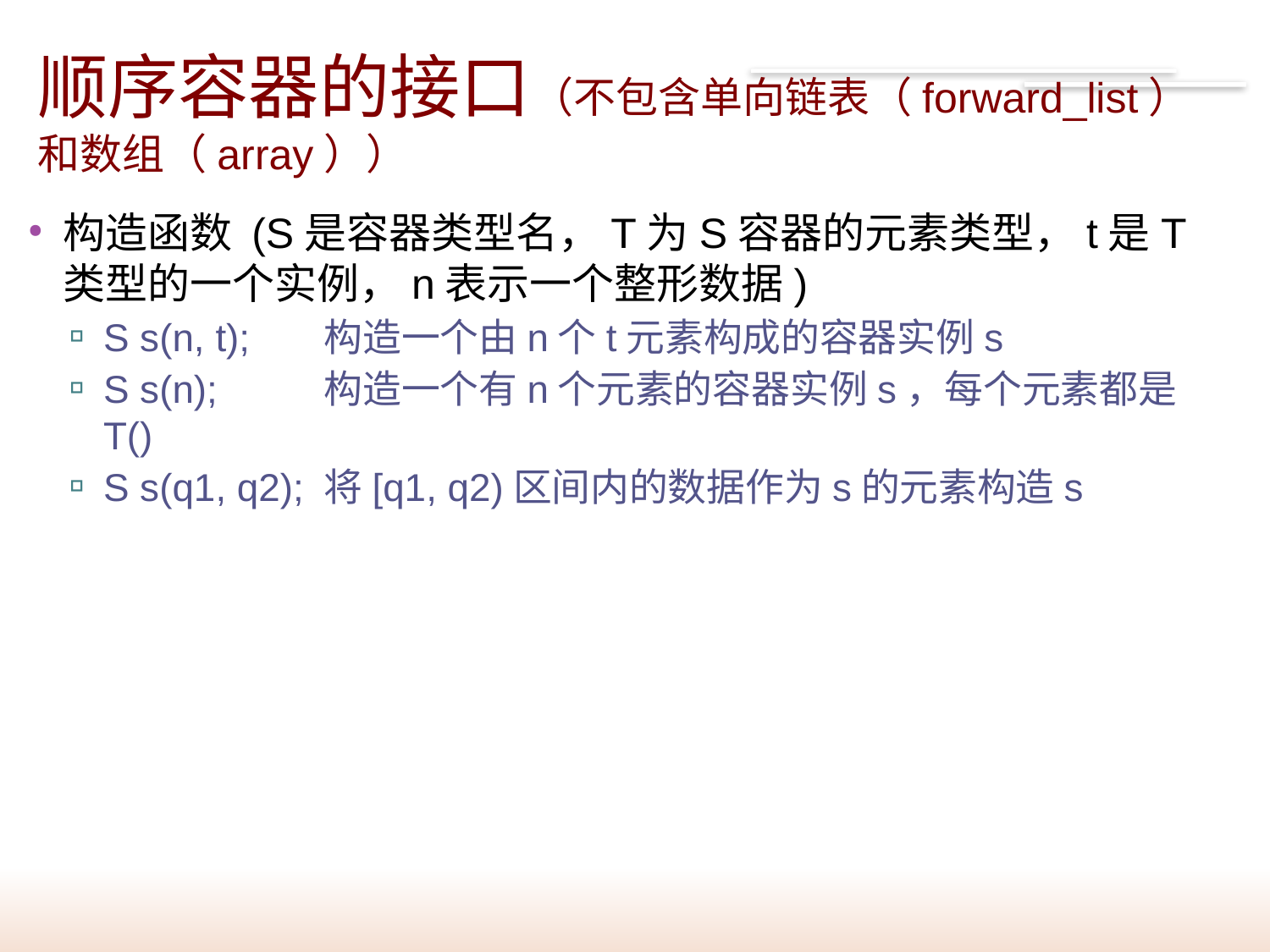

43
# 顺序容器的接口（不包含单向链表（forward_list）和数组（array））
构造函数 (S是容器类型名，T为S容器的元素类型，t是T类型的一个实例，n表示一个整形数据)
S s(n, t);      构造一个由n个t元素构成的容器实例s
S s(n);         构造一个有n个元素的容器实例s，每个元素都是T()
S s(q1, q2); 将[q1, q2)区间内的数据作为s的元素构造s